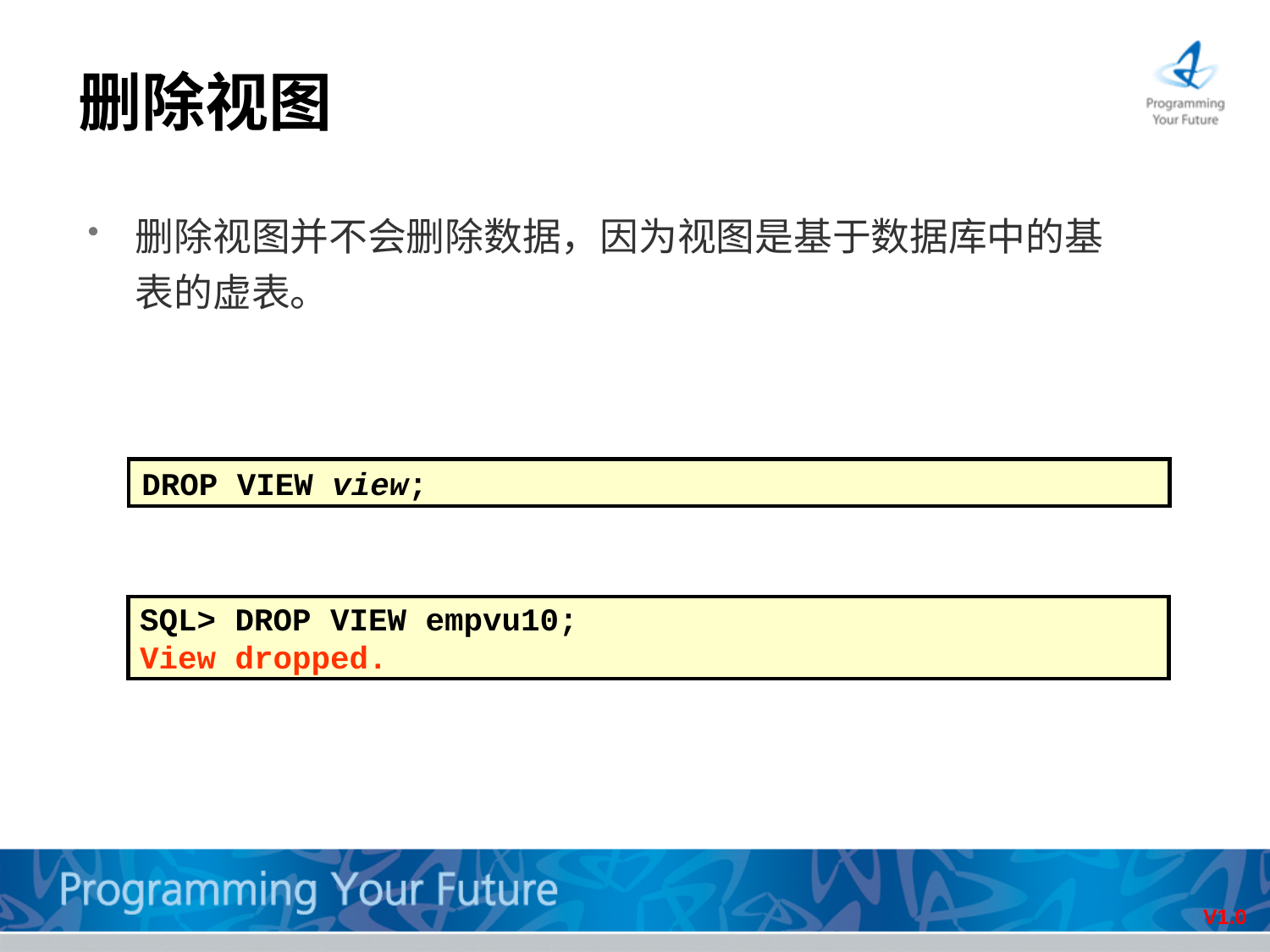

# 删除视图
删除视图并不会删除数据，因为视图是基于数据库中的基表的虚表。
DROP VIEW view;
SQL> DROP VIEW empvu10;
View dropped.